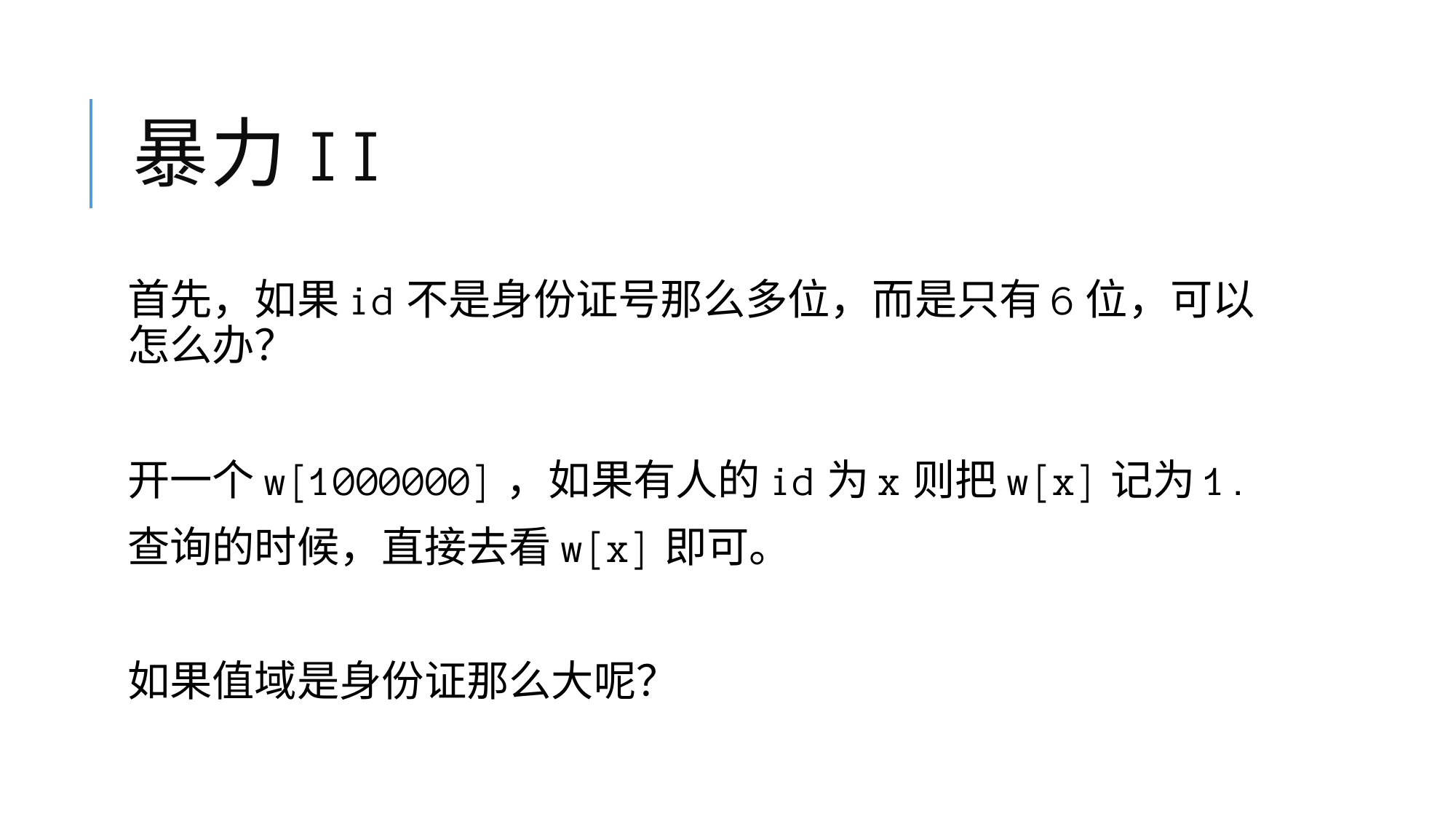

# 暴力II
首先，如果id不是身份证号那么多位，而是只有6位，可以怎么办？

开一个w[1000000]，如果有人的id为x则把w[x]记为1.
查询的时候，直接去看w[x]即可。

如果值域是身份证那么大呢？